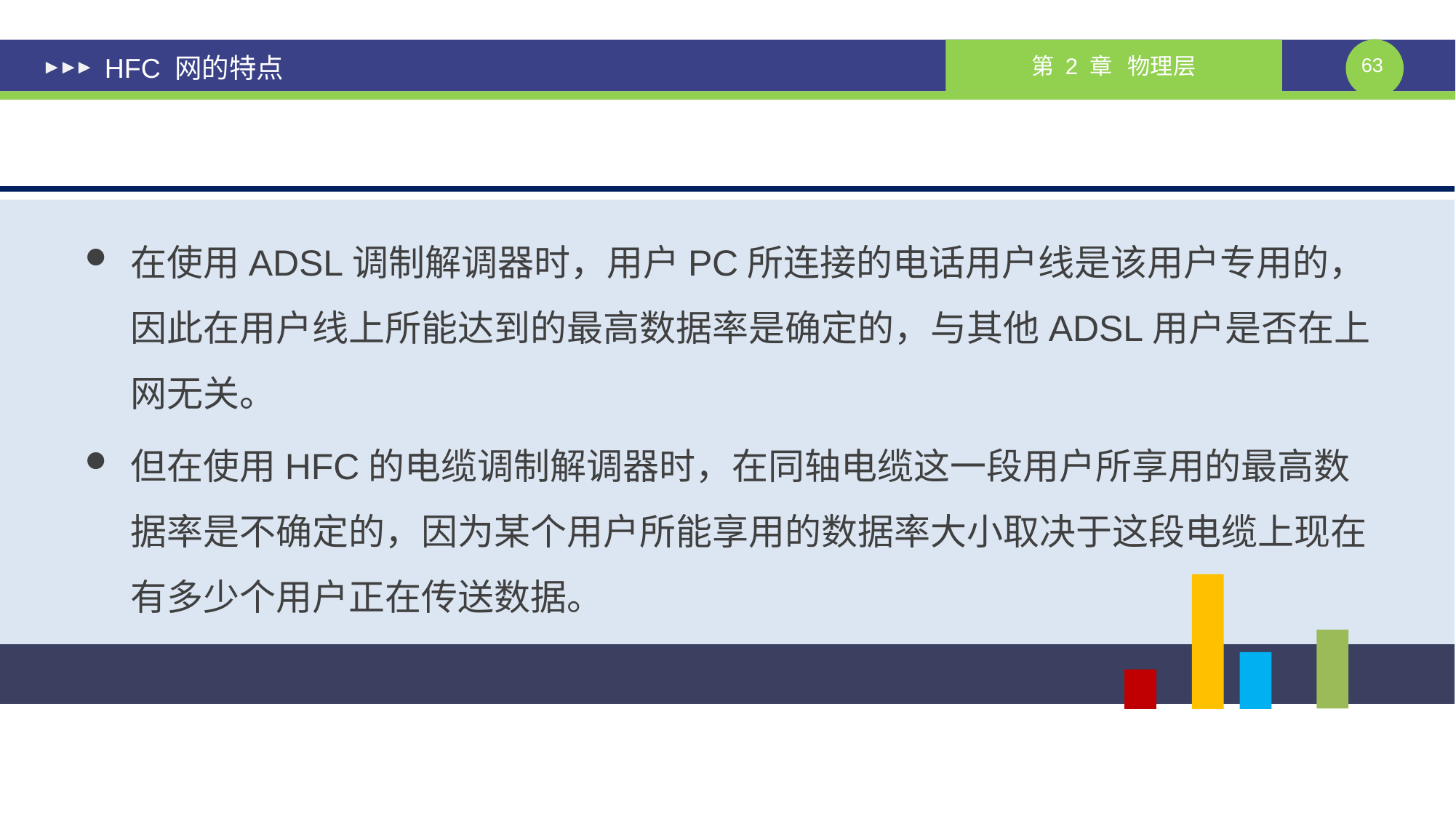

# HFC 网的特点

在使用ADSL调制解调器时，用户PC所连接的电话用户线是该用户专用的，因此在用户线上所能达到的最高数据率是确定的，与其他ADSL用户是否在上网无关。
但在使用HFC的电缆调制解调器时，在同轴电缆这一段用户所享用的最高数据率是不确定的，因为某个用户所能享用的数据率大小取决于这段电缆上现在有多少个用户正在传送数据。

课件制作人：谢钧 谢希仁